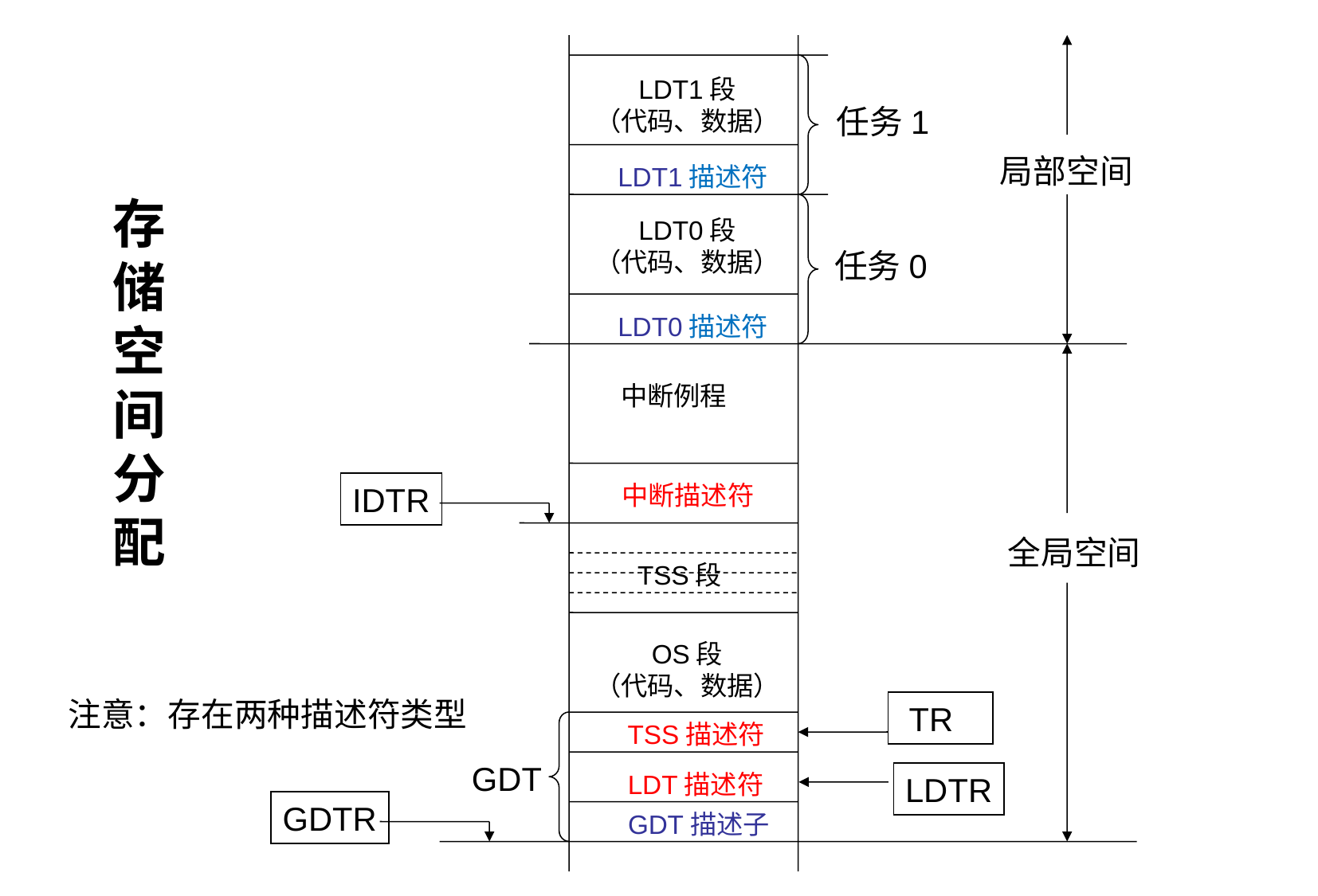

LDT1段
（代码、数据）
任务1

局部空间
LDT1描述符
存储空间分配

LDT0段
（代码、数据）
任务0

LDT0描述符

中断例程

IDTR
中断描述符

全局空间

TSS段

OS段
（代码、数据）
注意：存在两种描述符类型
 TR

TSS描述符

GDT

LDT描述符
LDTR

GDTR

GDT描述子